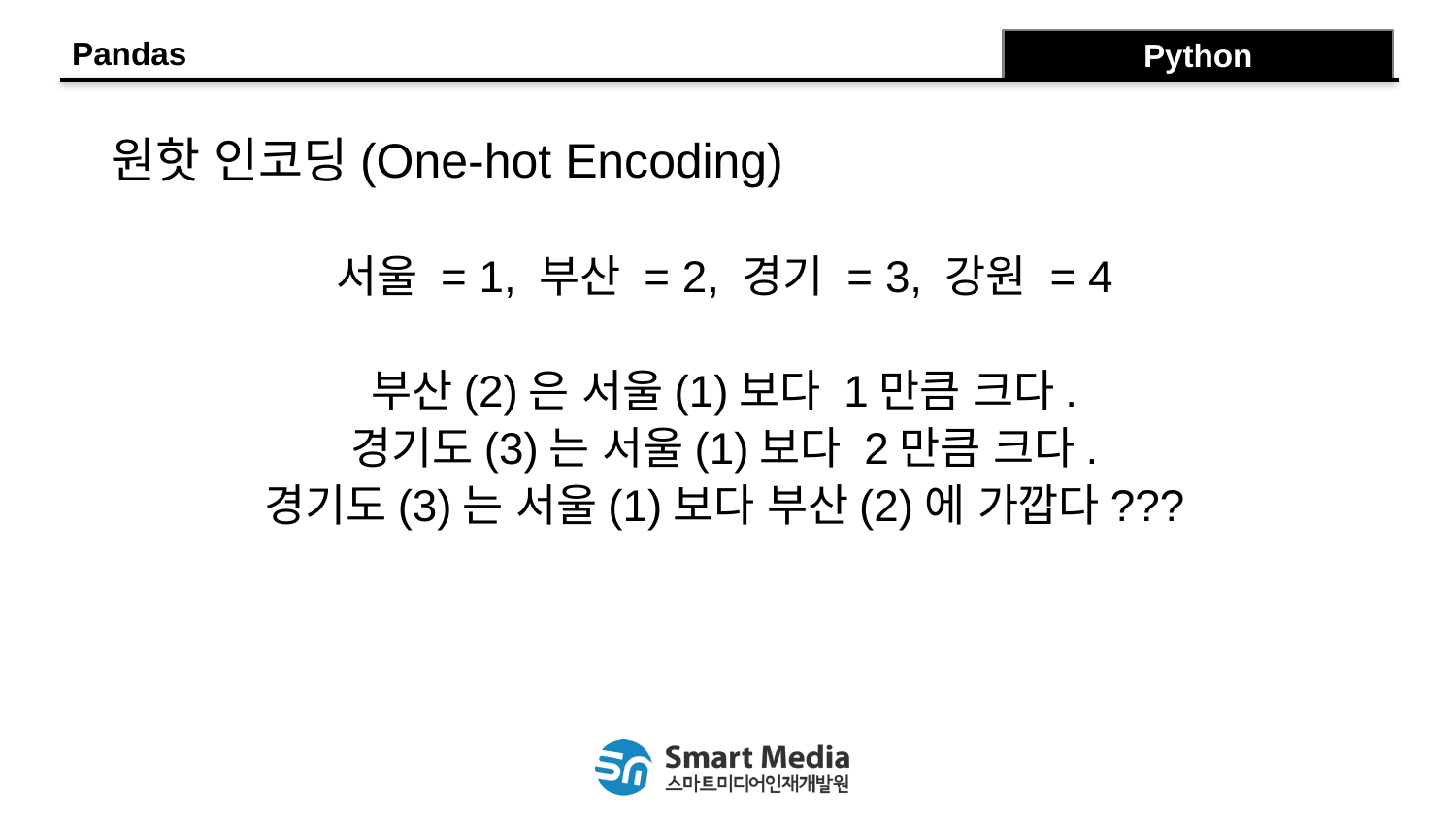

Pandas
Python
원핫 인코딩(One-hot Encoding)
서울 = 1, 부산 = 2, 경기 = 3, 강원 = 4

부산(2)은 서울(1)보다 1만큼 크다.
경기도(3)는 서울(1)보다 2만큼 크다.
경기도(3)는 서울(1)보다 부산(2)에 가깝다???